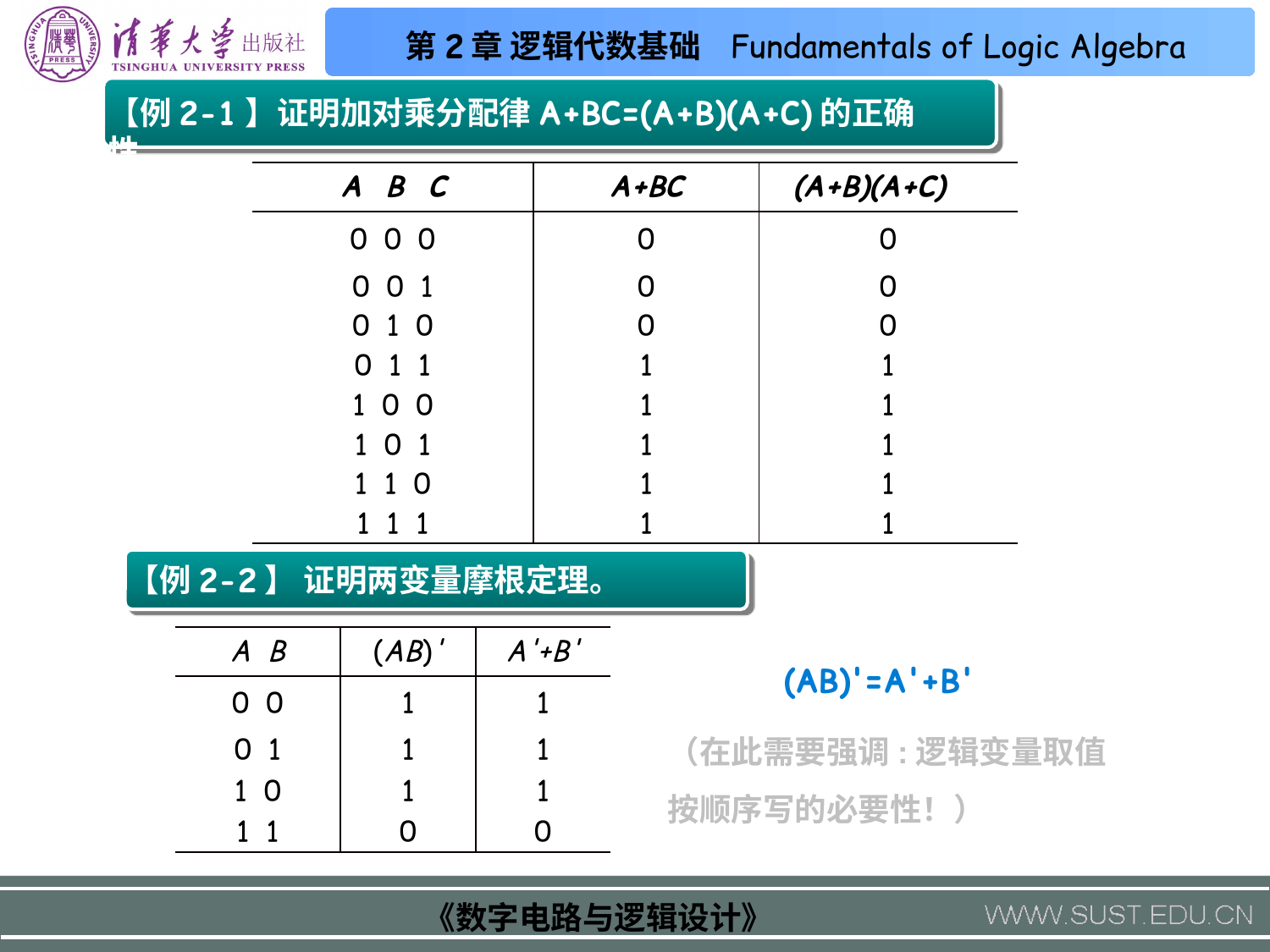

【例2-1】证明加对乘分配律A+BC=(A+B)(A+C)的正确性。
| A B C | A+BC | (A+B)(A+C) |
| --- | --- | --- |
| 0 0 0 | 0 | 0 |
| 0 0 1 | 0 | 0 |
| 0 1 0 | 0 | 0 |
| 0 1 1 | 1 | 1 |
| 1 0 0 | 1 | 1 |
| 1 0 1 | 1 | 1 |
| 1 1 0 | 1 | 1 |
| 1 1 1 | 1 | 1 |

【例2-2】 证明两变量摩根定理。
| A B | (AB)' | A'+B' |
| --- | --- | --- |
| 0 0 | 1 | 1 |
| 0 1 | 1 | 1 |
| 1 0 | 1 | 1 |
| 1 1 | 0 | 0 |
(AB)'=A'+B'
（在此需要强调:逻辑变量取值
按顺序写的必要性！）